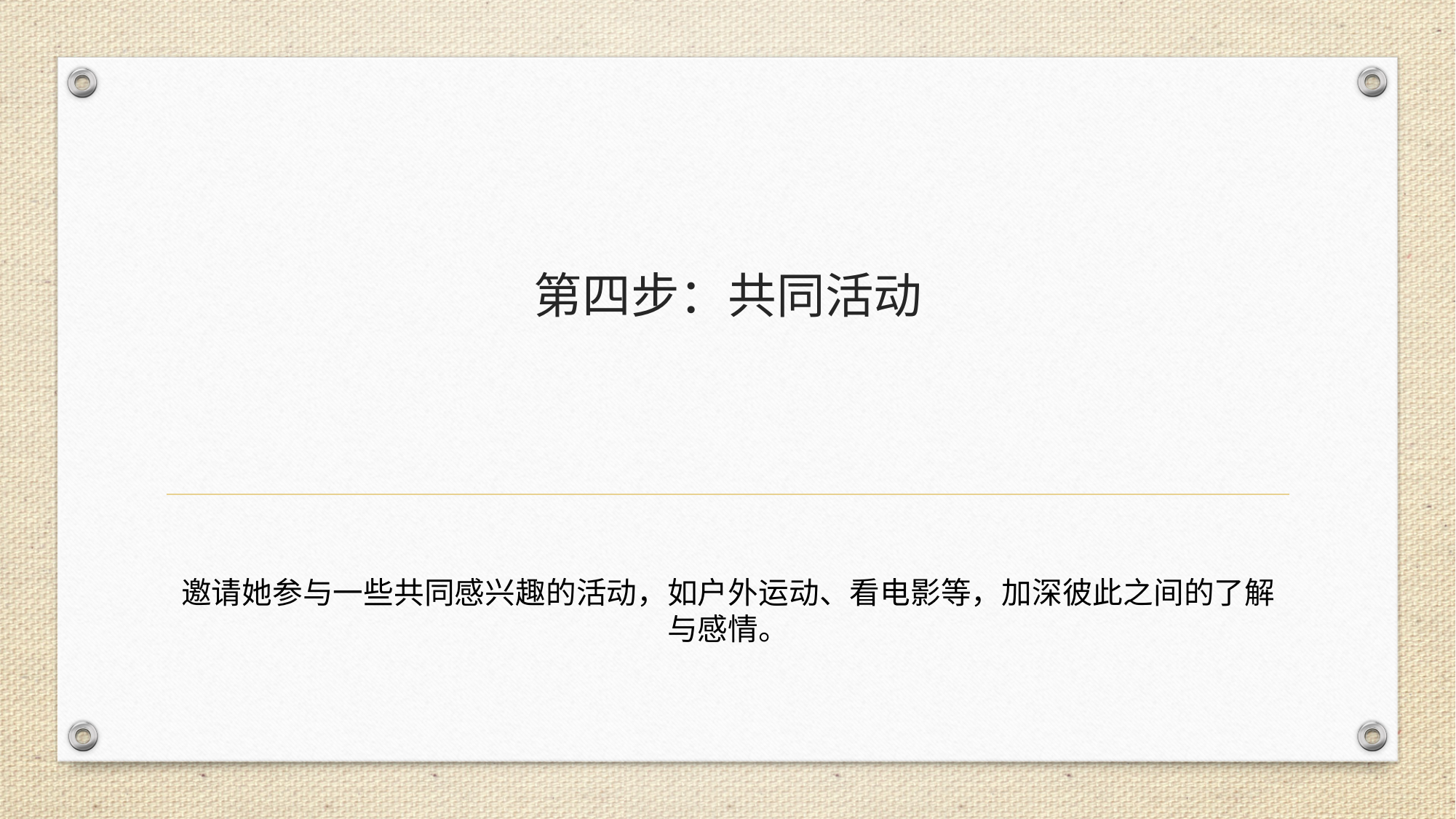

# 第四步：共同活动
邀请她参与一些共同感兴趣的活动，如户外运动、看电影等，加深彼此之间的了解与感情。